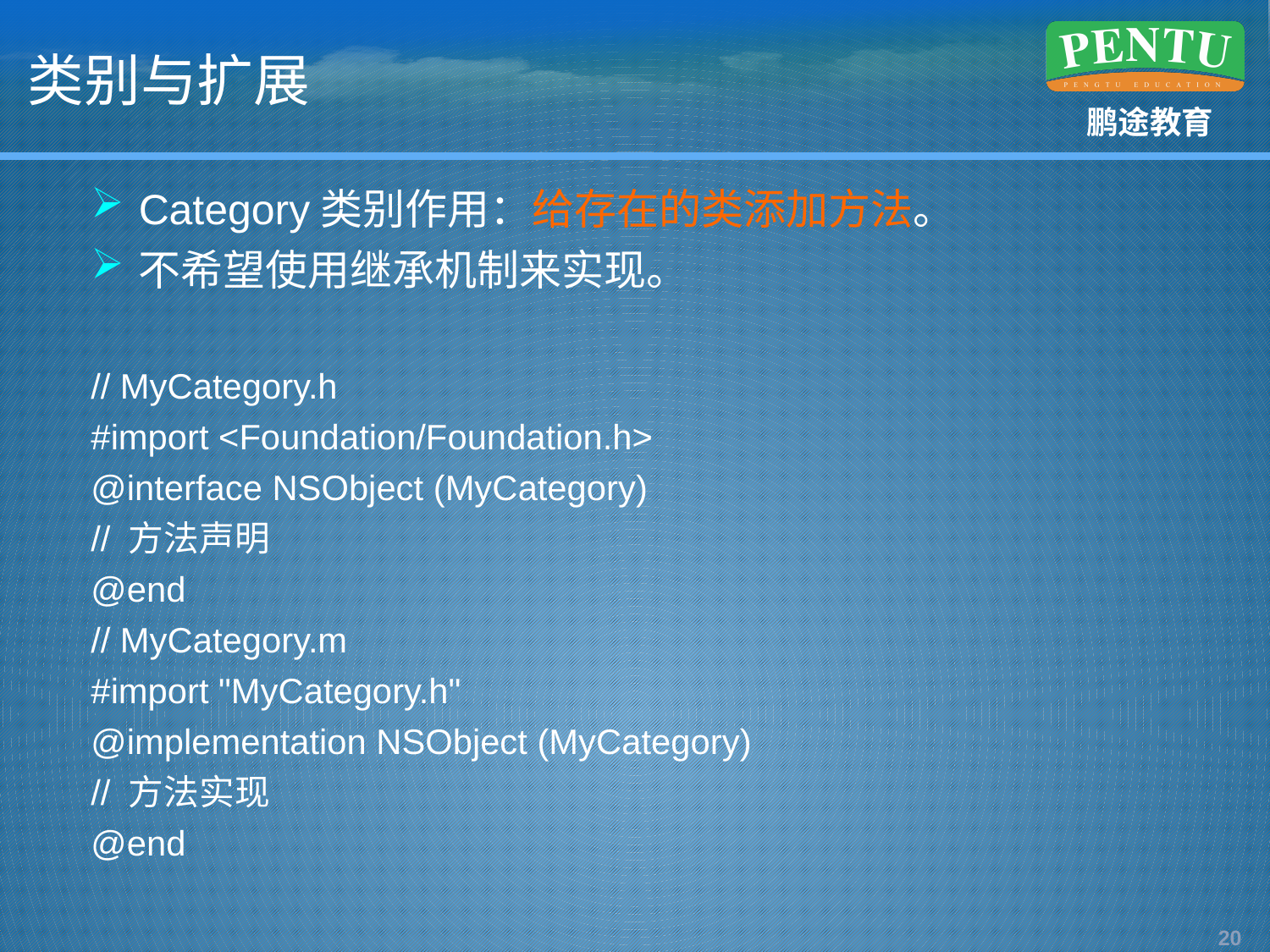

# 类别与扩展
Category类别作用：给存在的类添加方法。
不希望使用继承机制来实现。

// MyCategory.h
#import <Foundation/Foundation.h>
@interface NSObject (MyCategory)
// 方法声明
@end
// MyCategory.m
#import "MyCategory.h"
@implementation NSObject (MyCategory)
// 方法实现
@end
20